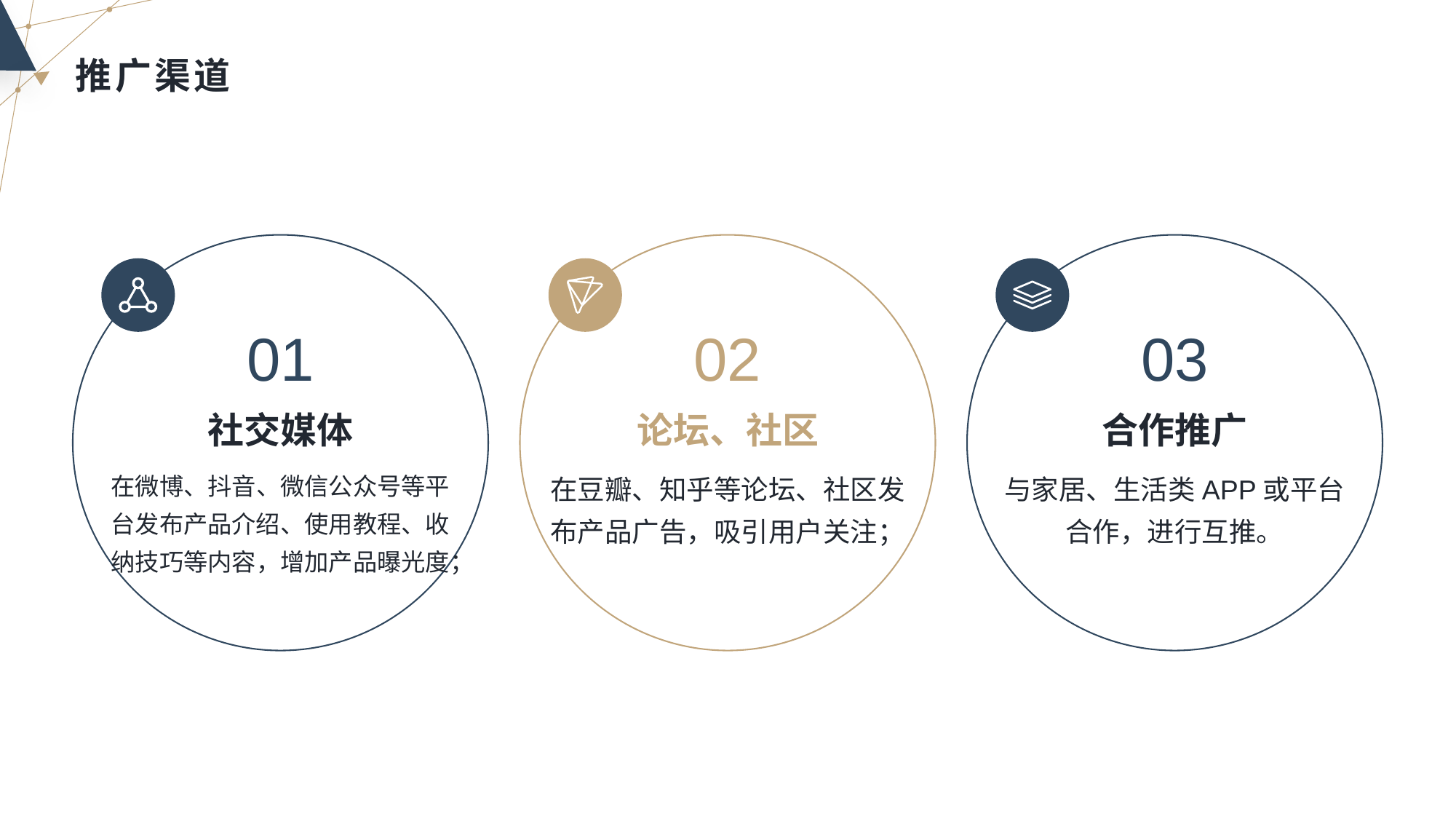

# 推广渠道

01
02
03
社交媒体
论坛、社区
合作推广
在微博、抖音、微信公众号等平台发布产品介绍、使用教程、收纳技巧等内容，增加产品曝光度；
在豆瓣、知乎等论坛、社区发布产品广告，吸引用户关注；
与家居、生活类APP或平台合作，进行互推。